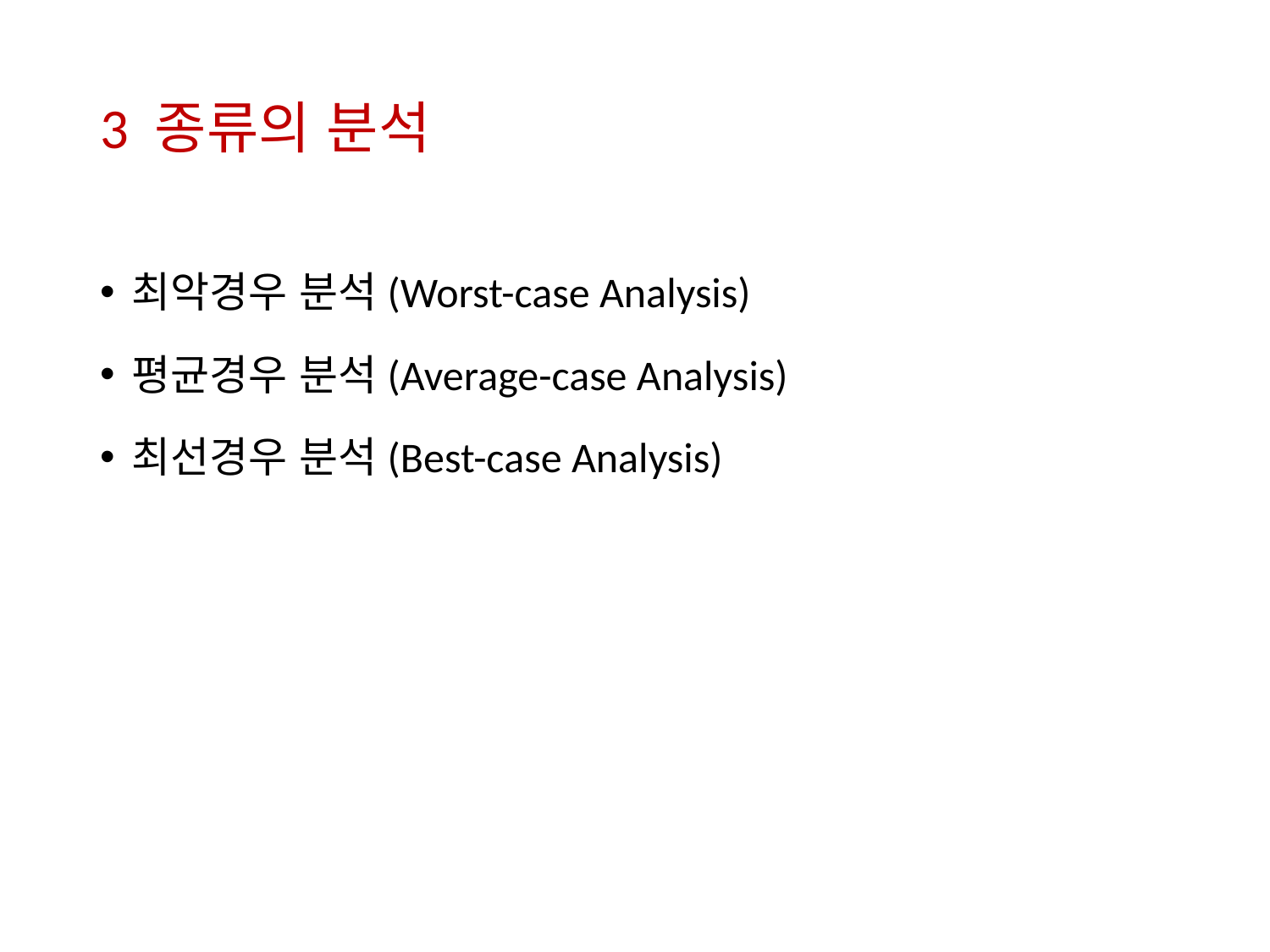

# 3 종류의 분석
최악경우 분석(Worst-case Analysis)
평균경우 분석(Average-case Analysis)
최선경우 분석(Best-case Analysis)